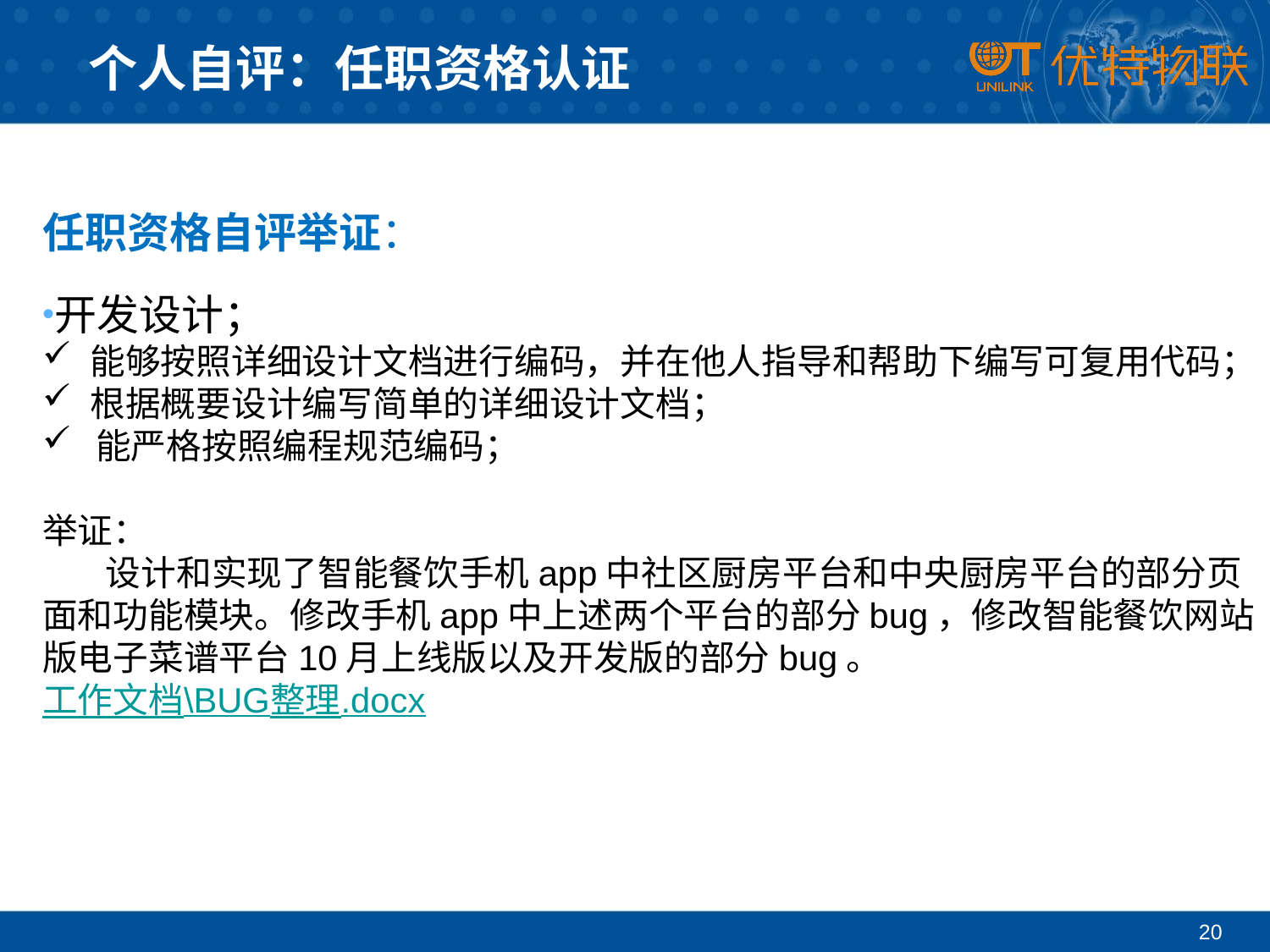

# 个人自评：任职资格认证
任职资格自评举证：
开发设计；
能够按照详细设计文档进行编码，并在他人指导和帮助下编写可复用代码；
根据概要设计编写简单的详细设计文档；
  能严格按照编程规范编码；

举证：
       设计和实现了智能餐饮手机app中社区厨房平台和中央厨房平台的部分页面和功能模块。修改手机app中上述两个平台的部分bug，修改智能餐饮网站版电子菜谱平台10月上线版以及开发版的部分bug。
工作文档\BUG整理.docx

20